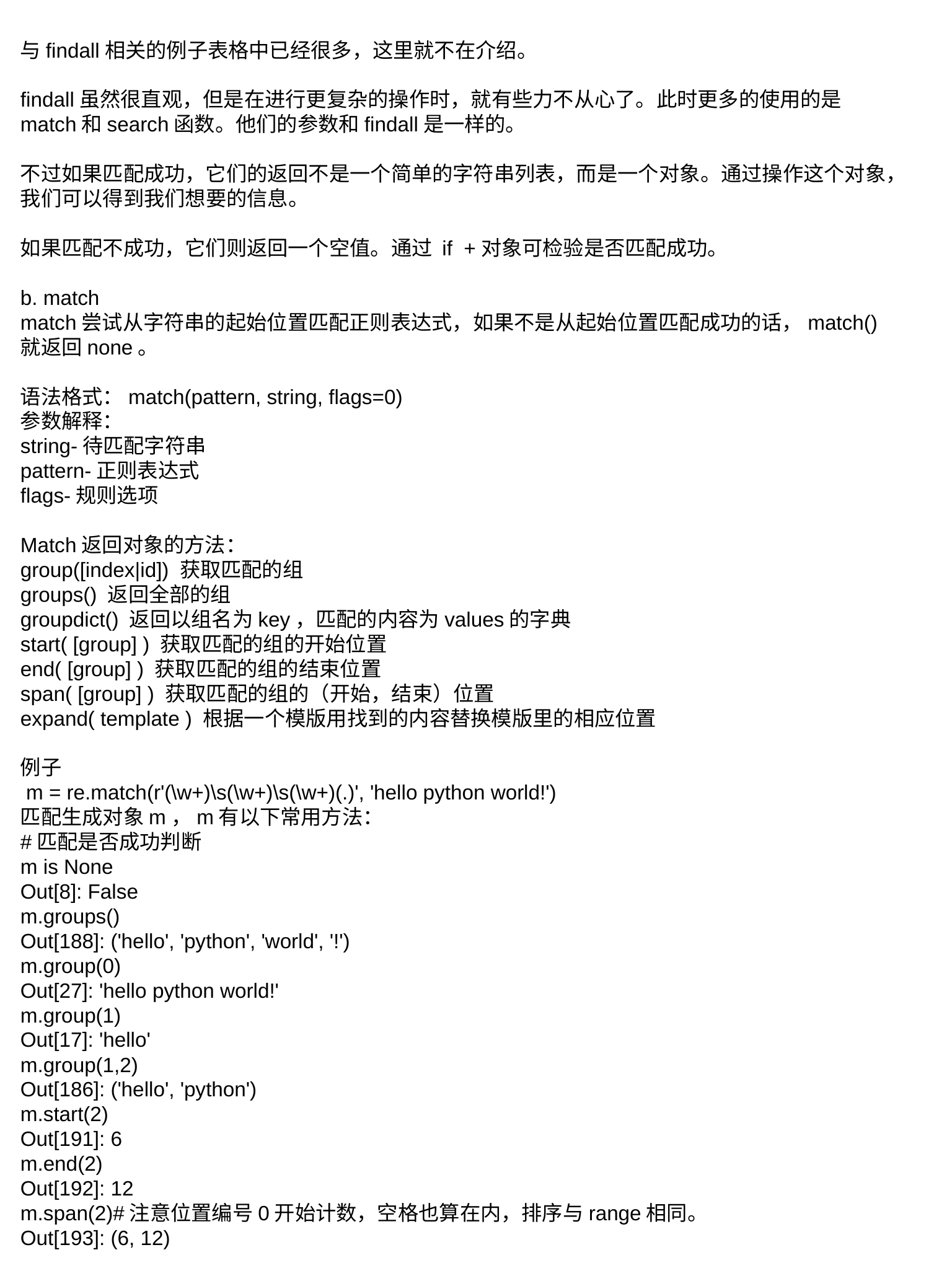

与findall相关的例子表格中已经很多，这里就不在介绍。

findall虽然很直观，但是在进行更复杂的操作时，就有些力不从心了。此时更多的使用的是match和search函数。他们的参数和findall是一样的。

不过如果匹配成功，它们的返回不是一个简单的字符串列表，而是一个对象。通过操作这个对象，我们可以得到我们想要的信息。

如果匹配不成功，它们则返回一个空值。通过 if  +对象可检验是否匹配成功。

b. match
match尝试从字符串的起始位置匹配正则表达式，如果不是从起始位置匹配成功的话，match()就返回none。

语法格式：match(pattern, string, flags=0)
参数解释：
string-待匹配字符串
pattern-正则表达式
flags-规则选项

Match返回对象的方法：
group([index|id]) 获取匹配的组
groups() 返回全部的组
groupdict() 返回以组名为key，匹配的内容为values的字典
start( [group] ) 获取匹配的组的开始位置
end( [group] ) 获取匹配的组的结束位置
span( [group] ) 获取匹配的组的（开始，结束）位置
expand( template ) 根据一个模版用找到的内容替换模版里的相应位置

例子
 m = re.match(r'(\w+)\s(\w+)\s(\w+)(.)', 'hello python world!')
匹配生成对象m，m有以下常用方法：
#匹配是否成功判断
m is None
Out[8]: False
m.groups()
Out[188]: ('hello', 'python', 'world', '!')
m.group(0)
Out[27]: 'hello python world!'
m.group(1)
Out[17]: 'hello'
m.group(1,2)
Out[186]: ('hello', 'python')
m.start(2)
Out[191]: 6
m.end(2)
Out[192]: 12
m.span(2)#注意位置编号0开始计数，空格也算在内，排序与range相同。
Out[193]: (6, 12)